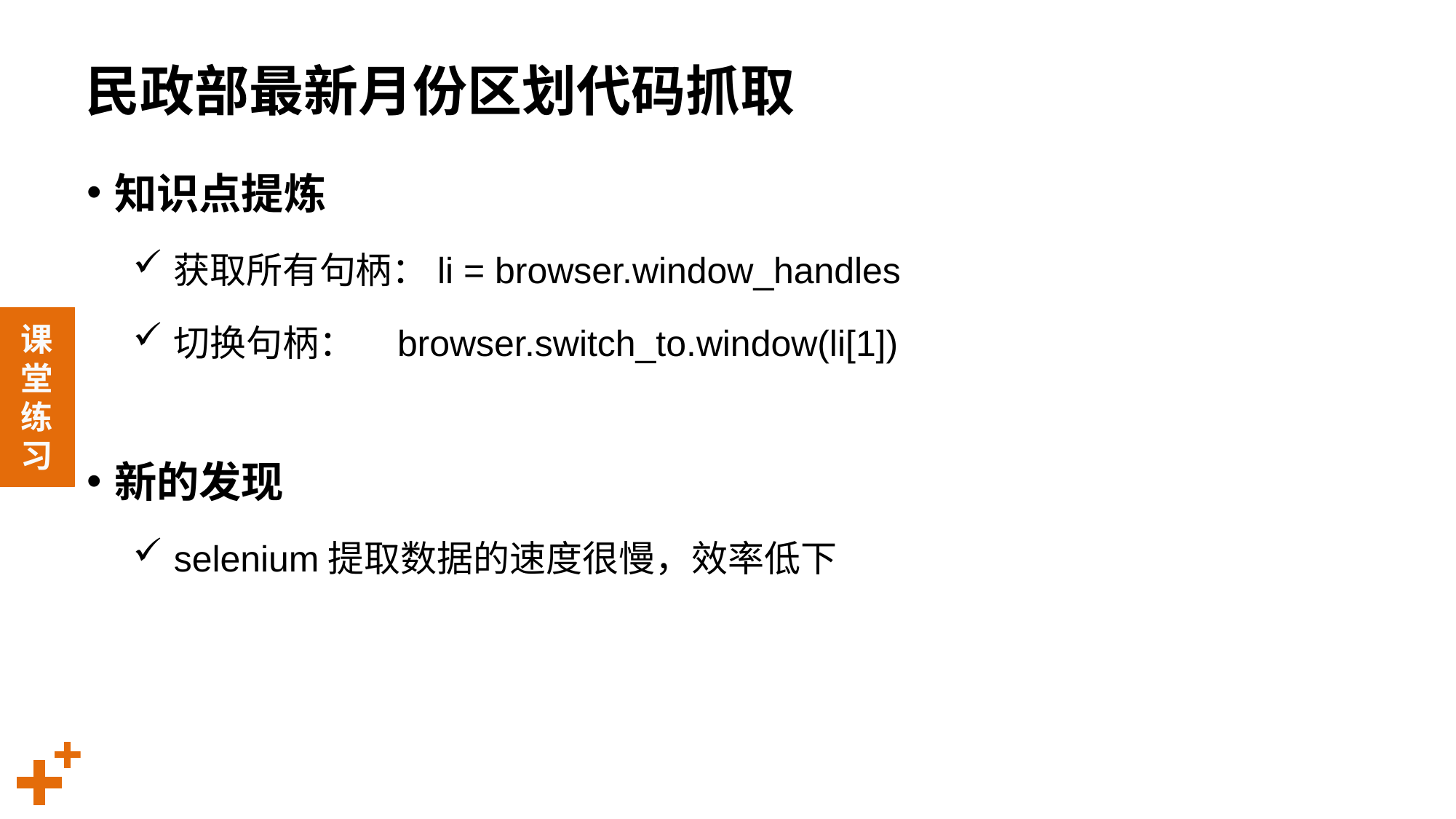

# 民政部最新月份区划代码抓取
知识点提炼
获取所有句柄：li = browser.window_handles
切换句柄：    browser.switch_to.window(li[1])

新的发现
selenium提取数据的速度很慢，效率低下